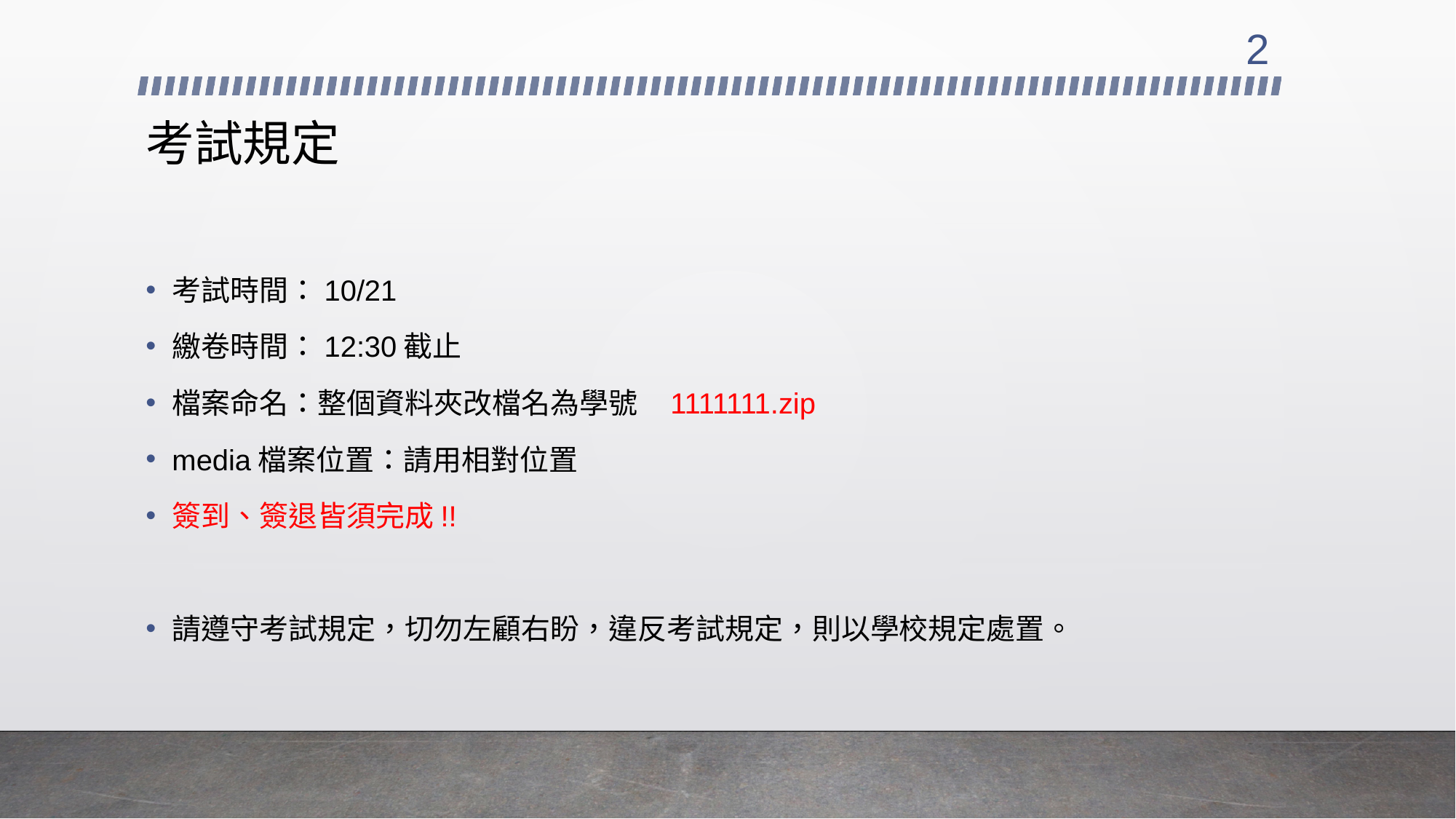

2
# 考試規定
考試時間：10/21
繳卷時間：12:30截止
檔案命名：整個資料夾改檔名為學號    1111111.zip
media檔案位置：請用相對位置
簽到、簽退皆須完成!!

請遵守考試規定，切勿左顧右盼，違反考試規定，則以學校規定處置。